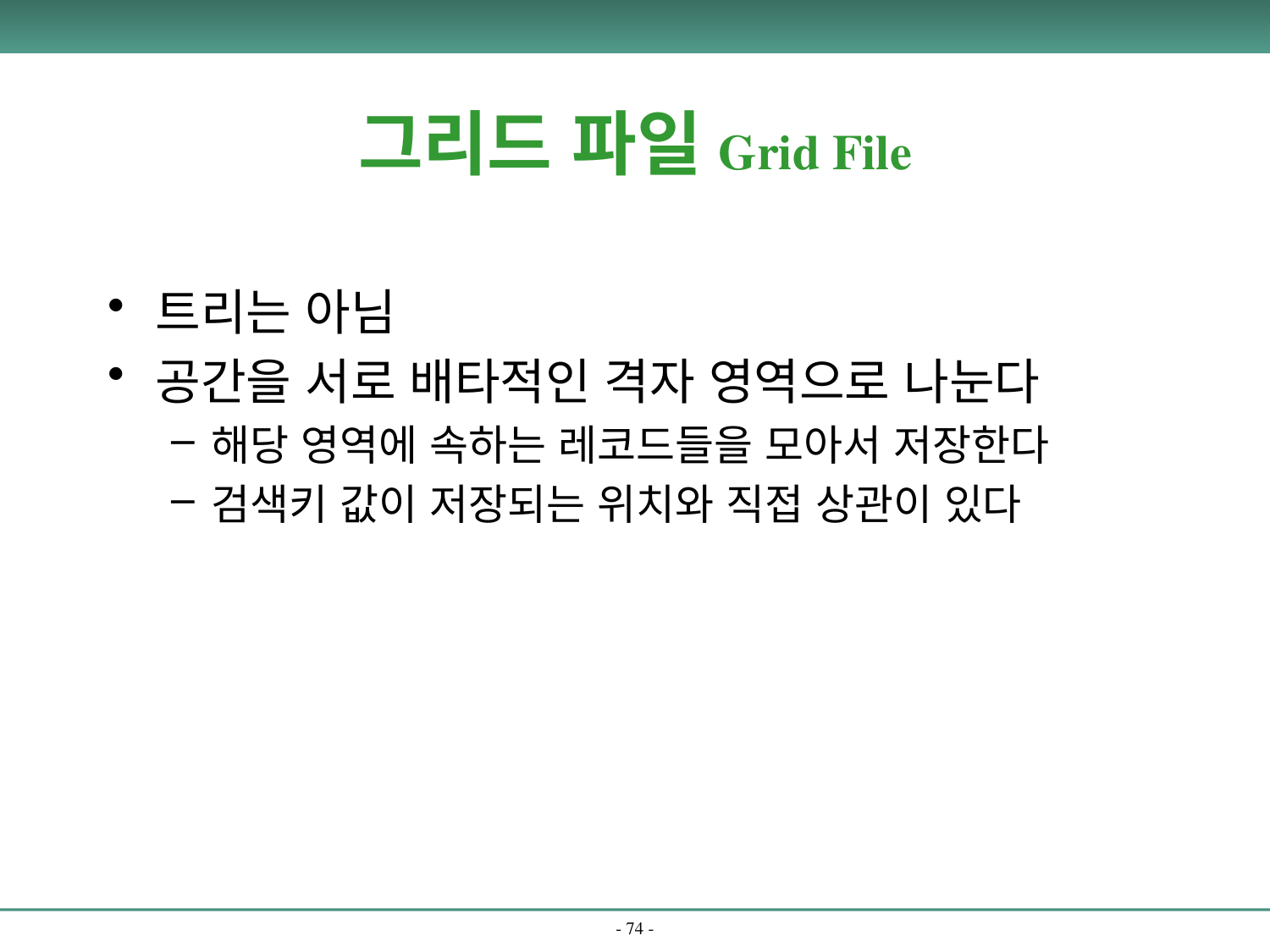

# 그리드 파일Grid File
트리는 아님
공간을 서로 배타적인 격자 영역으로 나눈다
해당 영역에 속하는 레코드들을 모아서 저장한다
검색키 값이 저장되는 위치와 직접 상관이 있다